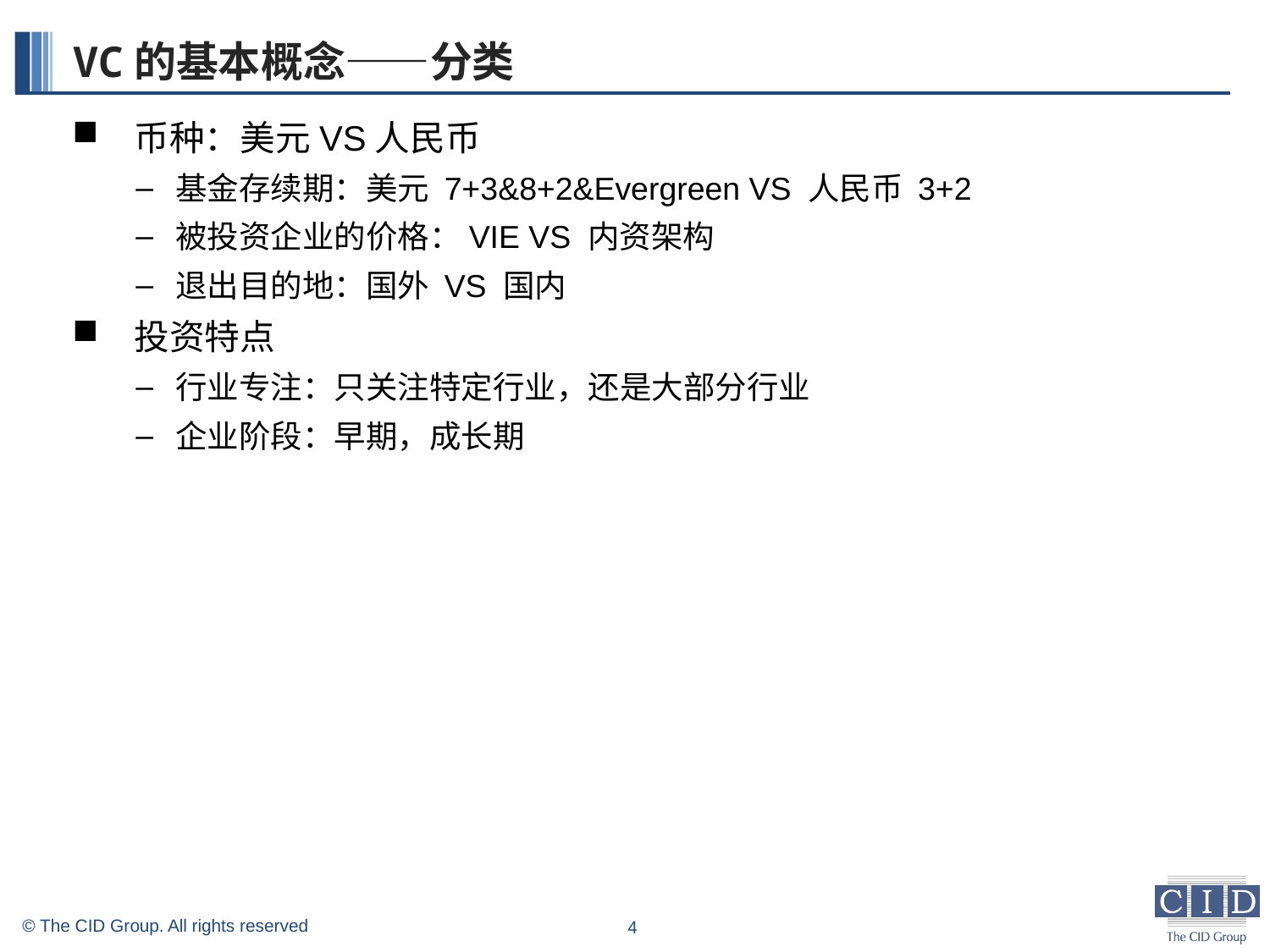

# VC的基本概念——分类
币种：美元VS人民币
基金存续期：美元 7+3&8+2&Evergreen VS 人民币 3+2
被投资企业的价格：VIE VS 内资架构
退出目的地：国外 VS 国内
投资特点
行业专注：只关注特定行业，还是大部分行业
企业阶段：早期，成长期